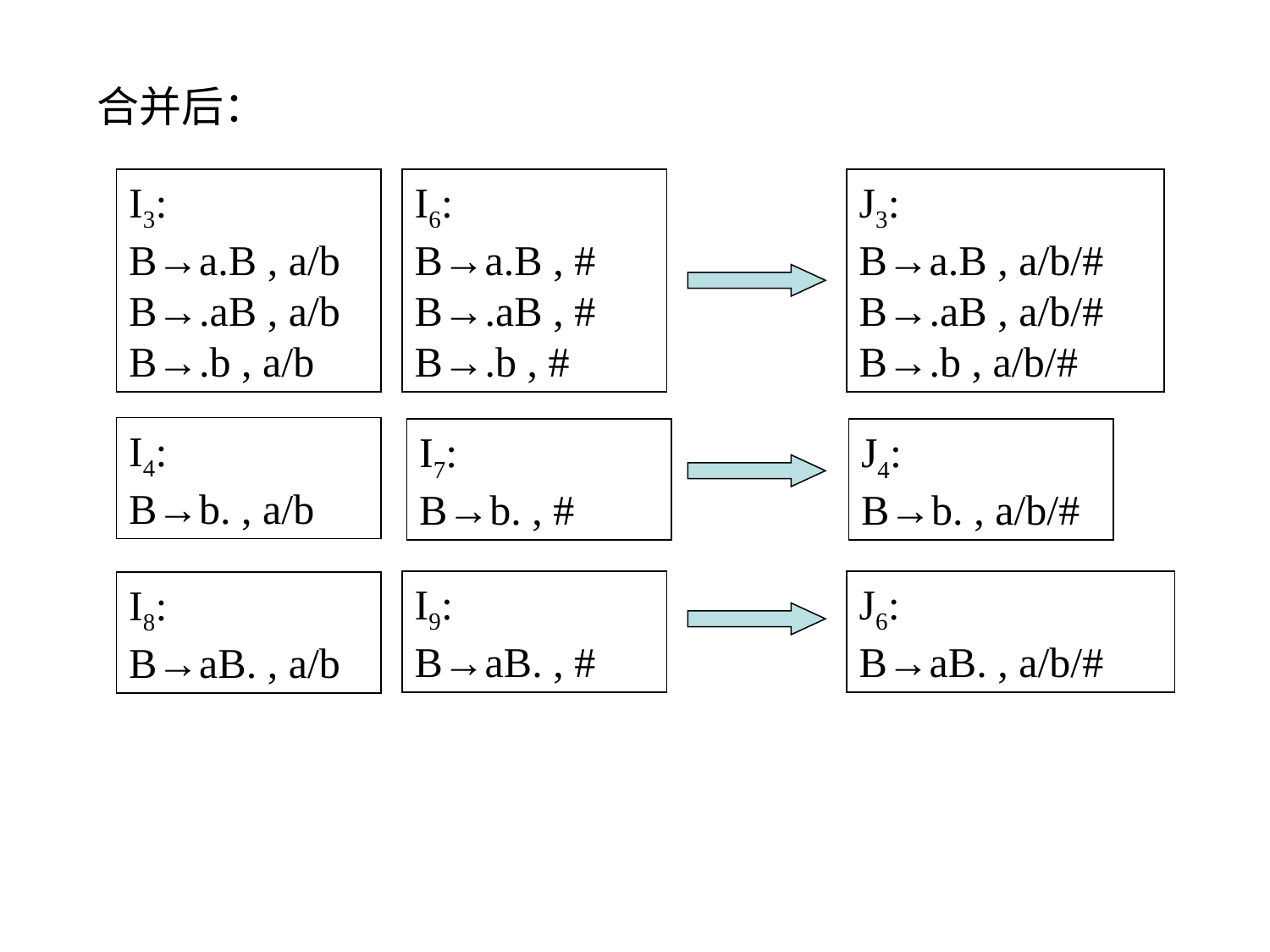

合并后：
I3:
B→a.B , a/b
B→.aB , a/b
B→.b , a/b
I6:
B→a.B , #
B→.aB , #
B→.b , #
J3:
B→a.B , a/b/#
B→.aB , a/b/#
B→.b , a/b/#

I4:
B→b. , a/b
I7:
B→b. , #
J4:
B→b. , a/b/#

I9:
B→aB. , #
J6:
B→aB. , a/b/#
I8:
B→aB. , a/b